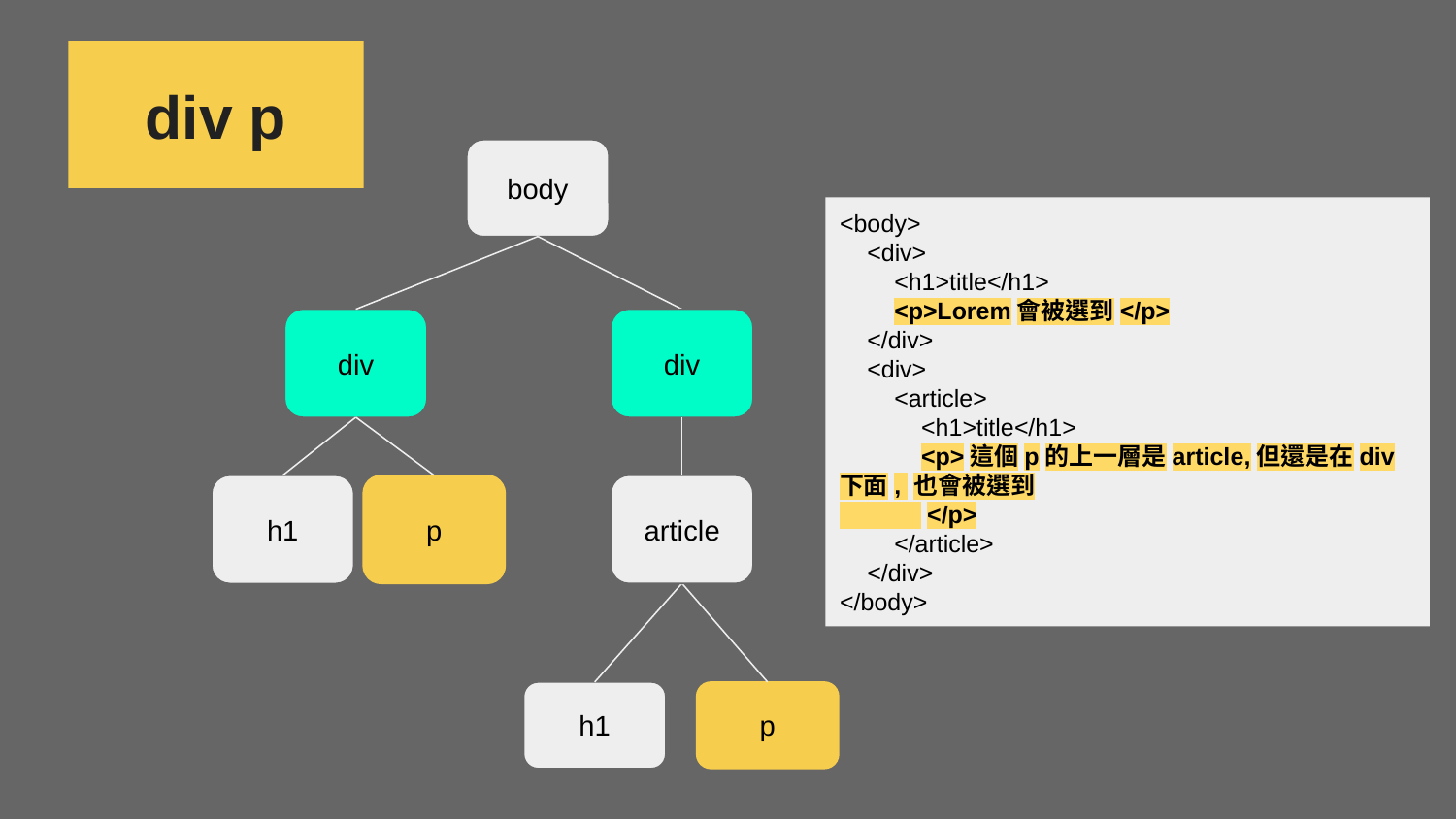

div p
body
<body>
    <div>
        <h1>title</h1>
        <p>Lorem會被選到</p>
    </div>
    <div>
        <article>
            <h1>title</h1>
            <p>這個p的上一層是article,但還是在div下面, 也會被選到
            </p>
        </article>
    </div>
</body>
div
div
article
h1
p
h1
p